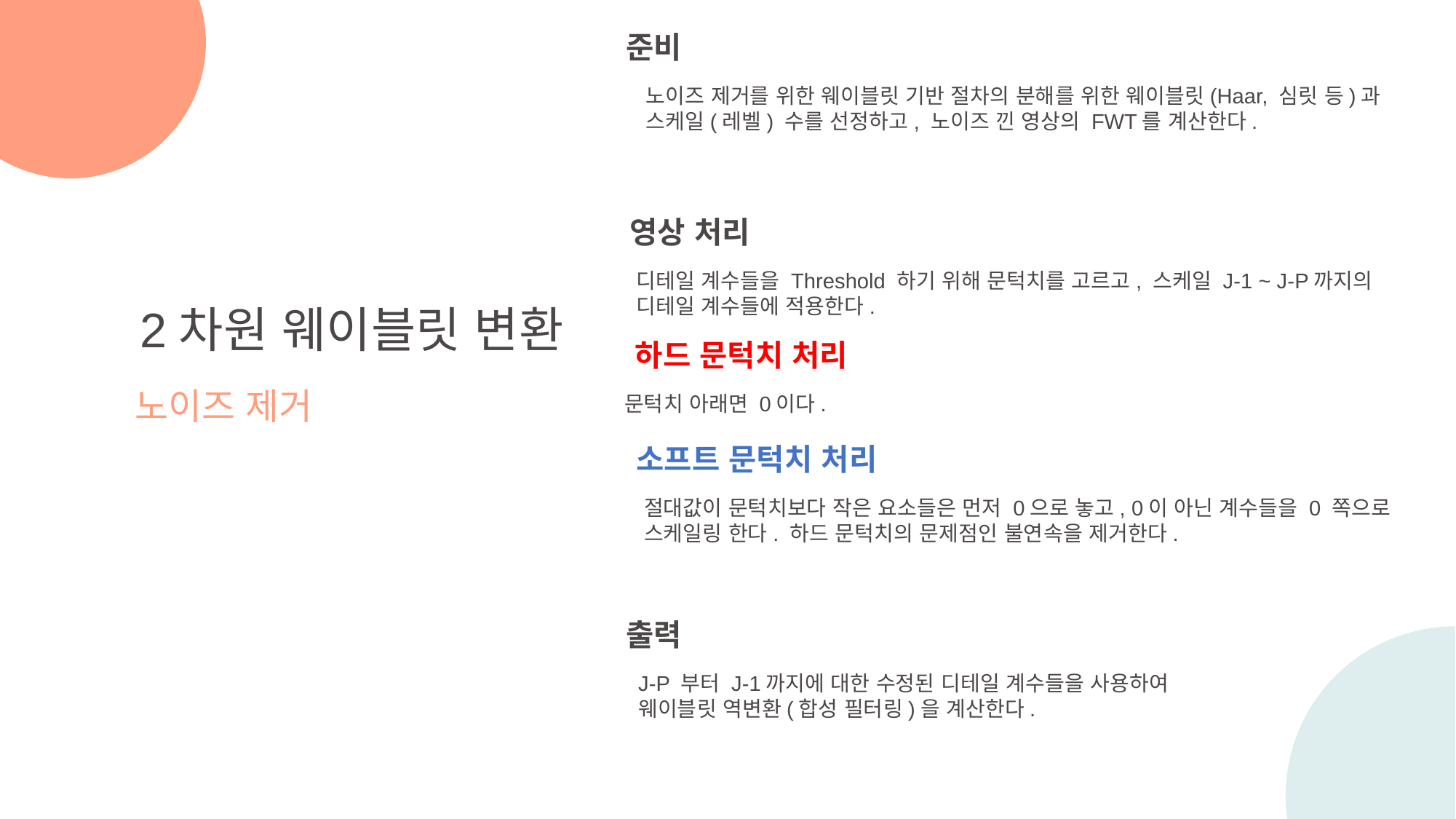

준비
노이즈 제거를 위한 웨이블릿 기반 절차의 분해를 위한 웨이블릿(Haar, 심릿 등)과
스케일(레벨) 수를 선정하고, 노이즈 낀 영상의 FWT를 계산한다.
영상 처리
디테일 계수들을 Threshold 하기 위해 문턱치를 고르고, 스케일 J-1 ~ J-P까지의
디테일 계수들에 적용한다.
2차원 웨이블릿 변환
노이즈 제거
하드 문턱치 처리
문턱치 아래면 0이다.
소프트 문턱치 처리
절대값이 문턱치보다 작은 요소들은 먼저 0으로 놓고, 0이 아닌 계수들을 0 쪽으로
스케일링 한다. 하드 문턱치의 문제점인 불연속을 제거한다.
출력
J-P 부터 J-1까지에 대한 수정된 디테일 계수들을 사용하여
웨이블릿 역변환(합성 필터링)을 계산한다.